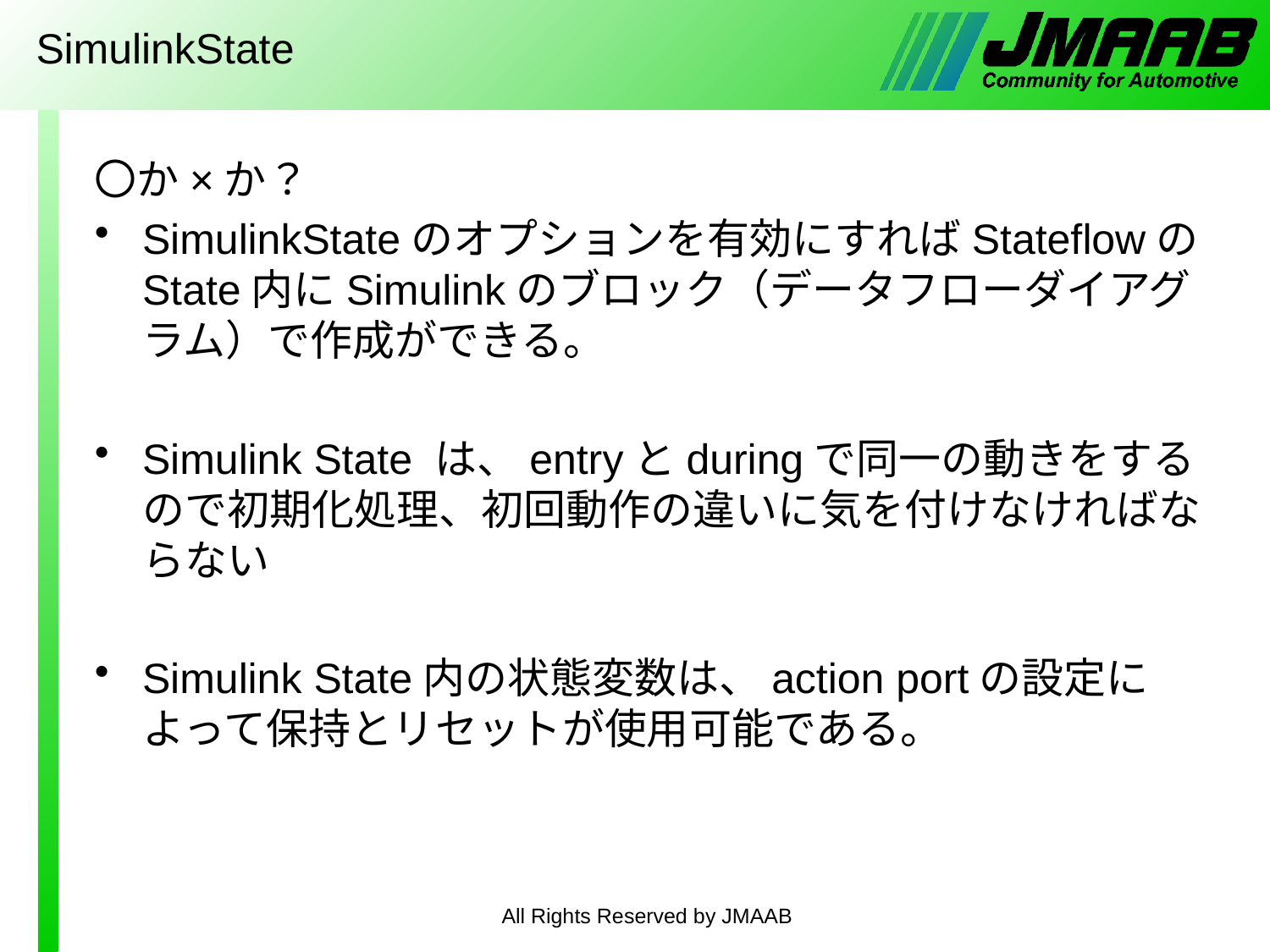

# SimulinkState
〇か×か？
SimulinkStateのオプションを有効にすればStateflowのState内にSimulinkのブロック（データフローダイアグラム）で作成ができる。

Simulink State は、entryとduringで同一の動きをするので初期化処理、初回動作の違いに気を付けなければならない

Simulink State内の状態変数は、action portの設定によって保持とリセットが使用可能である。